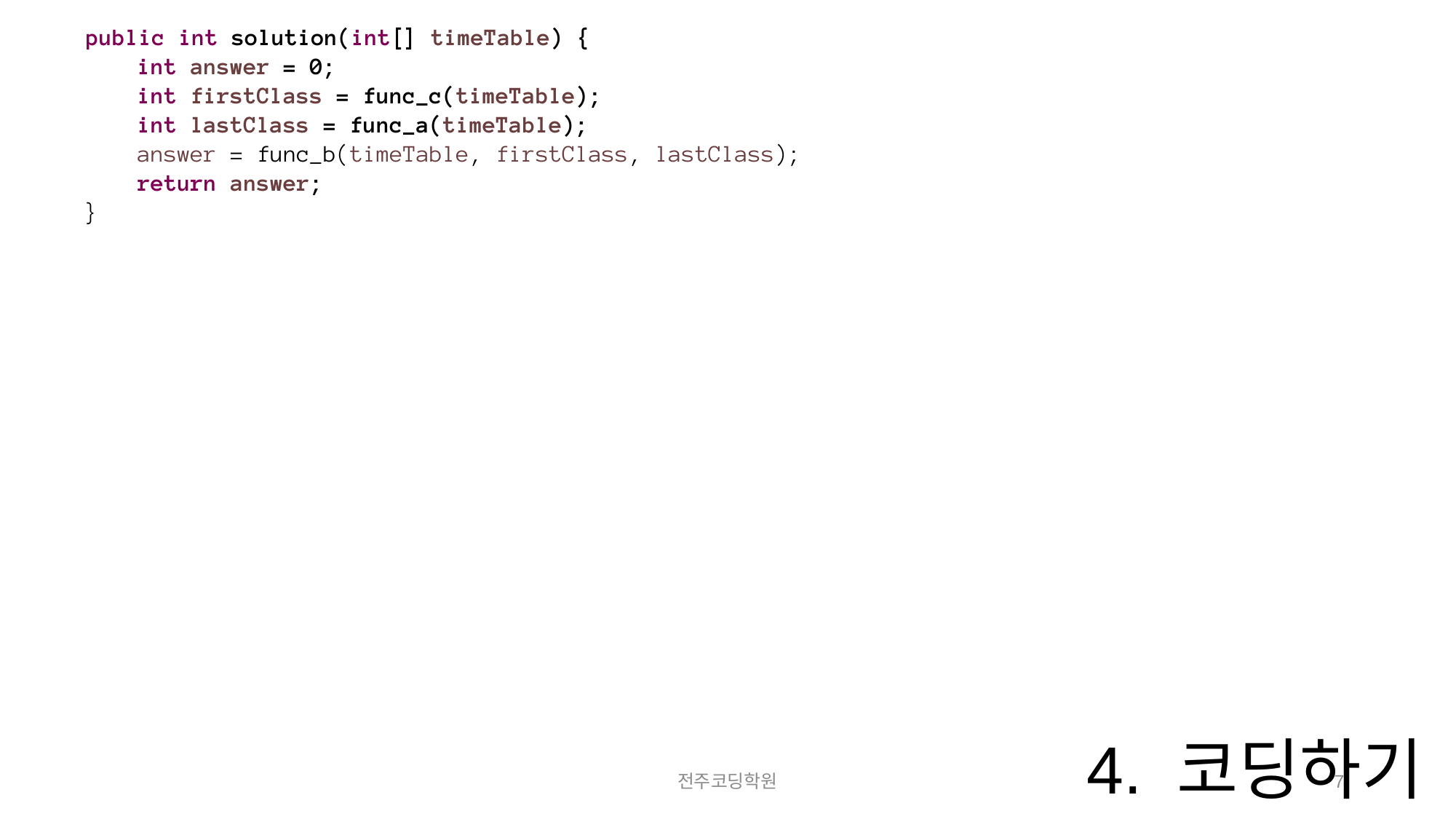

public int solution(int[] timeTable) {
        int answer = 0;
        int firstClass = func_c(timeTable);
        int lastClass = func_a(timeTable);
        answer = func_b(timeTable, firstClass, lastClass);
        return answer;
    }

# 4. 코딩하기
전주코딩학원
7